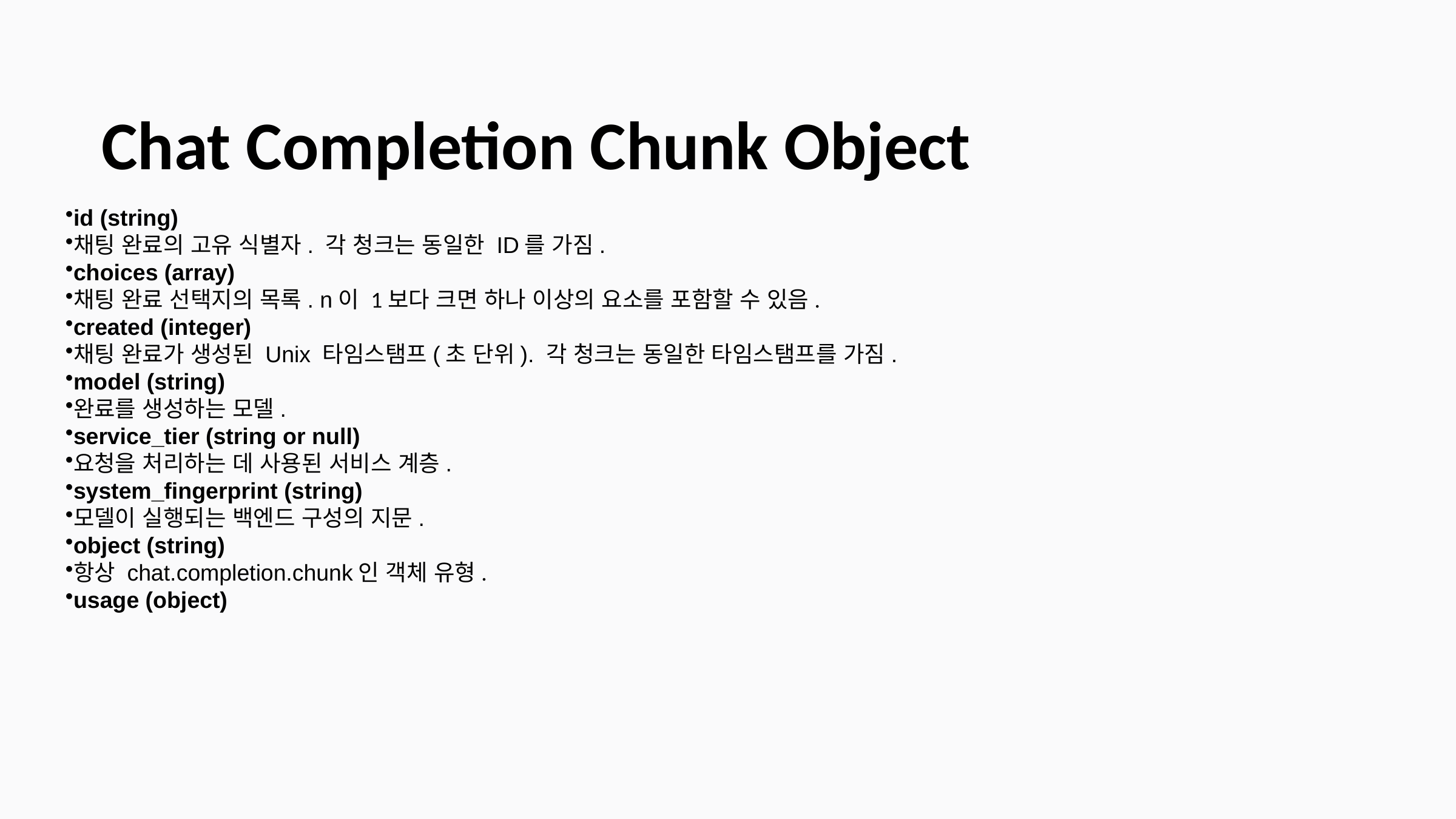

Chat Completion Chunk Object
id (string)
채팅 완료의 고유 식별자. 각 청크는 동일한 ID를 가짐.
choices (array)
채팅 완료 선택지의 목록. n이 1보다 크면 하나 이상의 요소를 포함할 수 있음.
created (integer)
채팅 완료가 생성된 Unix 타임스탬프(초 단위). 각 청크는 동일한 타임스탬프를 가짐.
model (string)
완료를 생성하는 모델.
service_tier (string or null)
요청을 처리하는 데 사용된 서비스 계층.
system_fingerprint (string)
모델이 실행되는 백엔드 구성의 지문.
object (string)
항상 chat.completion.chunk인 객체 유형.
usage (object)